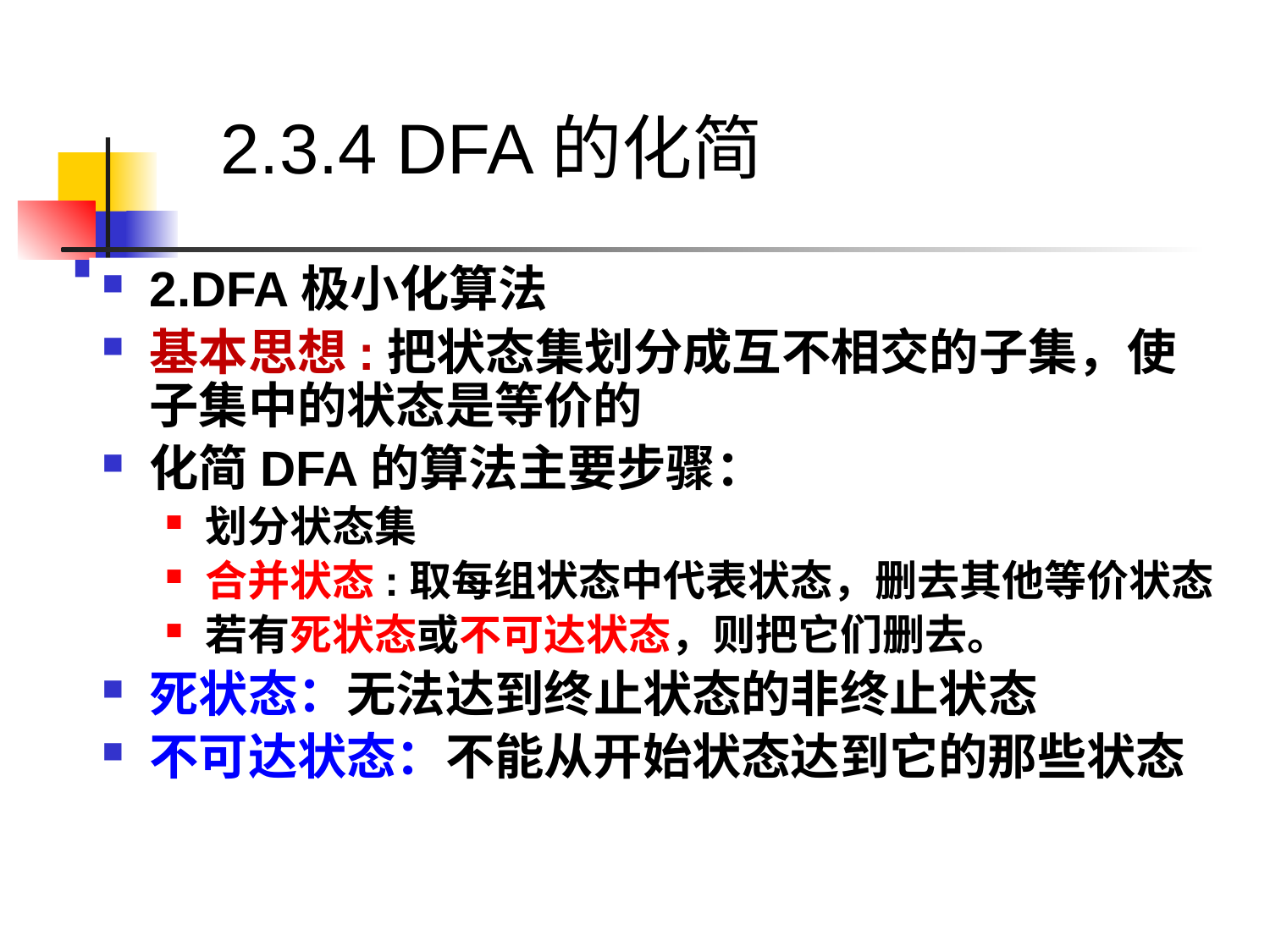

2.3.4 DFA的化简
2.DFA极小化算法
基本思想:把状态集划分成互不相交的子集，使子集中的状态是等价的
化简DFA的算法主要步骤：
划分状态集
合并状态:取每组状态中代表状态，删去其他等价状态
若有死状态或不可达状态，则把它们删去。
死状态：无法达到终止状态的非终止状态
不可达状态：不能从开始状态达到它的那些状态